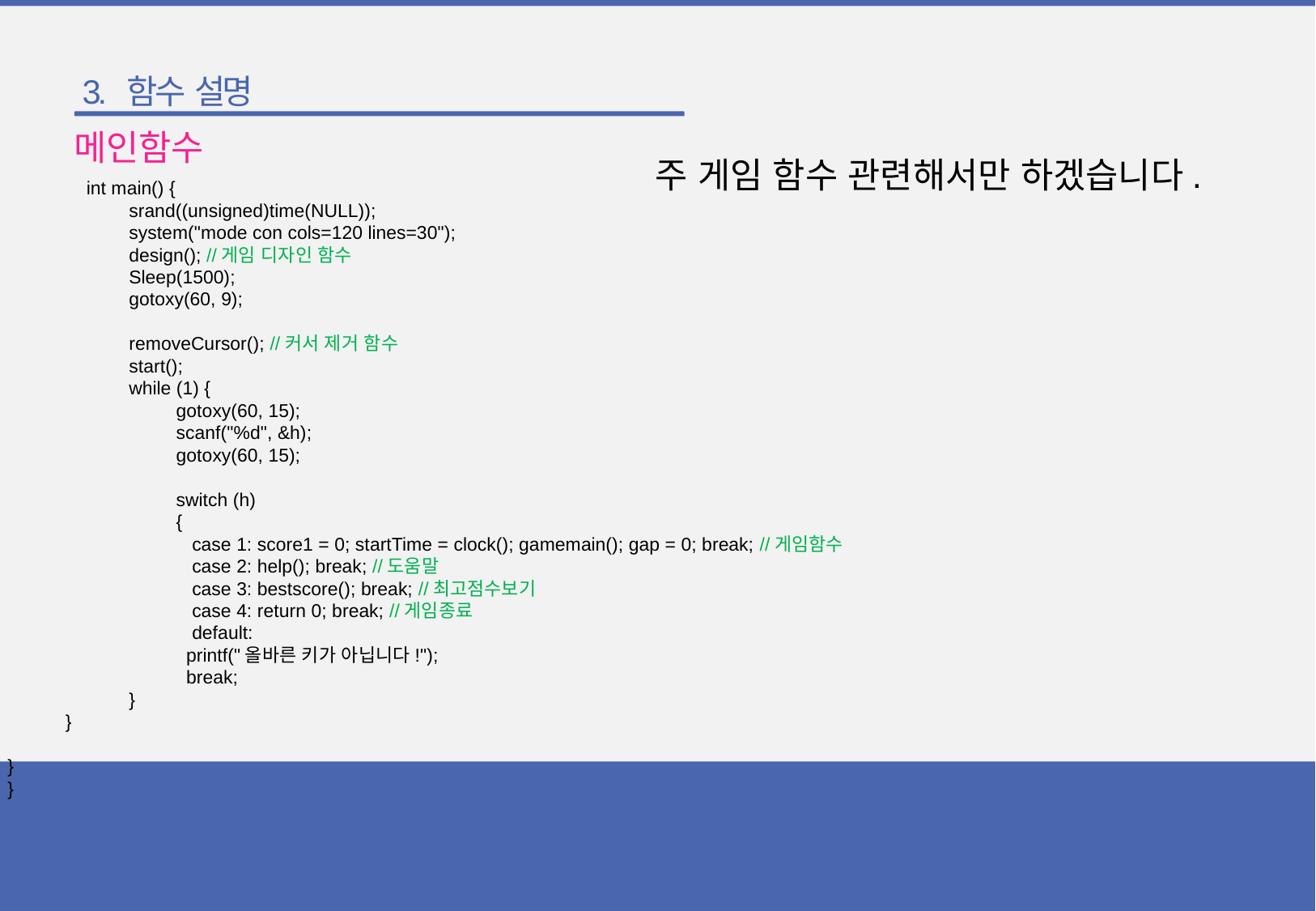

3.  함수  설명

메인함수
주 게임 함수 관련해서만 하겠습니다.
               int main() {
	srand((unsigned)time(NULL));
	system("mode con cols=120 lines=30");
	design(); //게임 디자인 함수
	Sleep(1500);
	gotoxy(60, 9);

	removeCursor(); //커서 제거 함수
	start();
	while (1) {
	         gotoxy(60, 15);
	         scanf("%d", &h);
	         gotoxy(60, 15);

	         switch (h)
	         {
	            case 1: score1 = 0; startTime = clock(); gamemain(); gap = 0; break; //게임함수
	            case 2: help(); break; //도움말
	            case 3: bestscore(); break; //최고점수보기
	            case 4: return 0; break; //게임종료
	            default:
                                  printf("올바른 키가 아닙니다!");
                                  break;
	}
           }

}
}